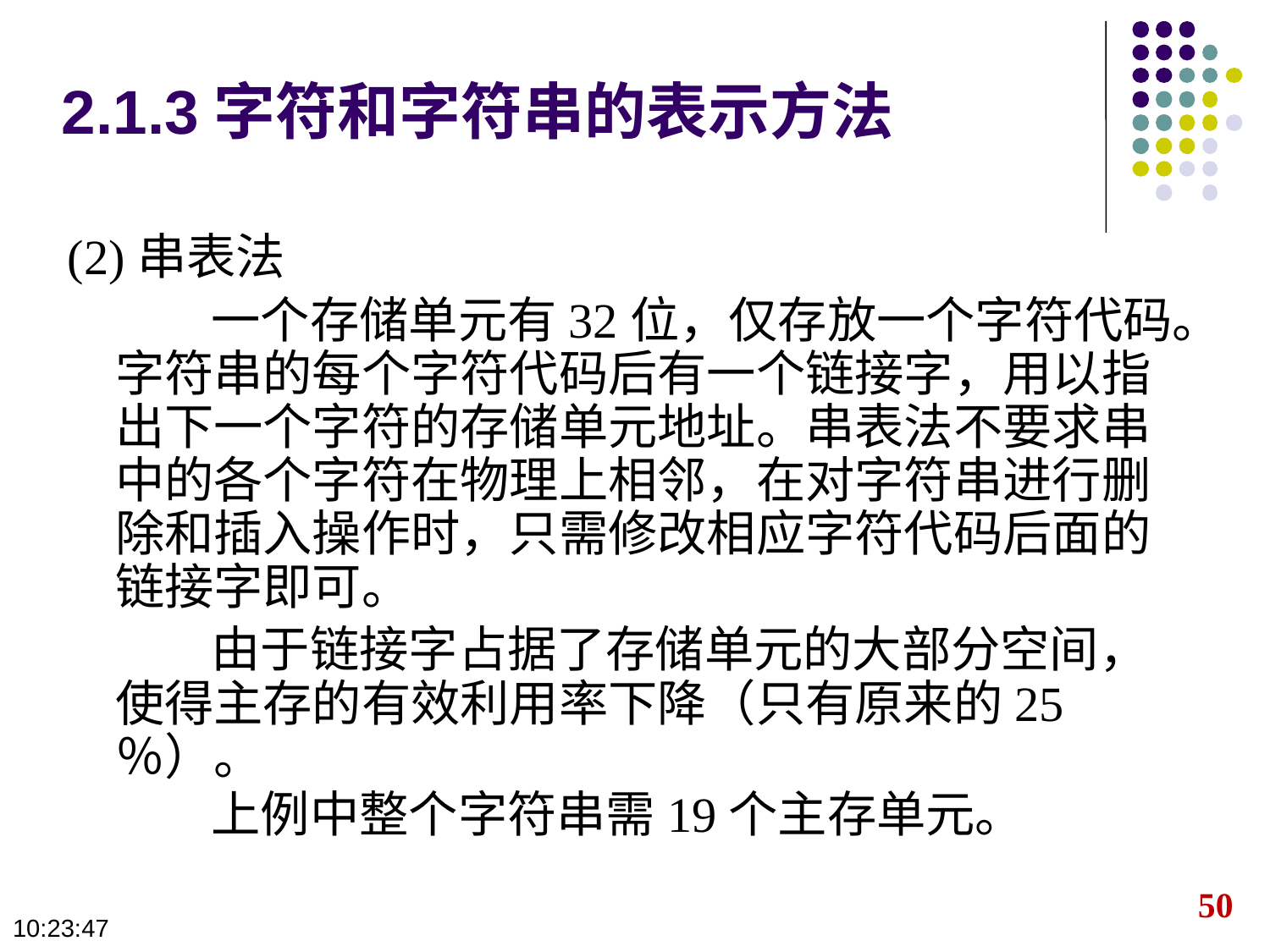

2.1.3字符和字符串的表示方法
(2)串表法
            一个存储单元有32位，仅存放一个字符代码。字符串的每个字符代码后有一个链接字，用以指出下一个字符的存储单元地址。串表法不要求串中的各个字符在物理上相邻，在对字符串进行删除和插入操作时，只需修改相应字符代码后面的链接字即可。
            由于链接字占据了存储单元的大部分空间，使得主存的有效利用率下降（只有原来的25％）。
            上例中整个字符串需19个主存单元。
50
10:23:47